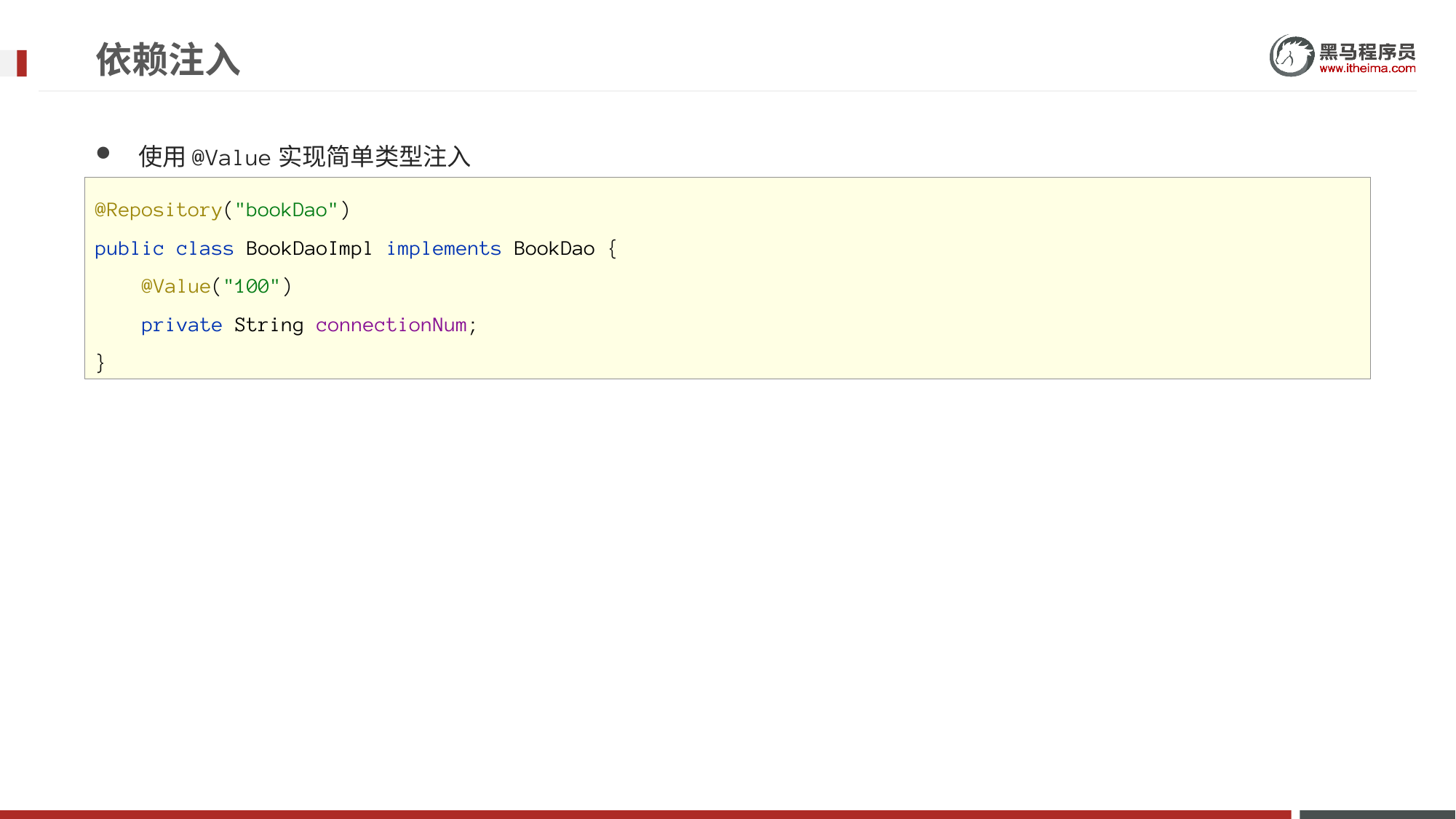

依赖注入
使用@Value实现简单类型注入
@Repository("bookDao")
public class BookDaoImpl implements BookDao {
    @Value("100")
    private String connectionNum;
}